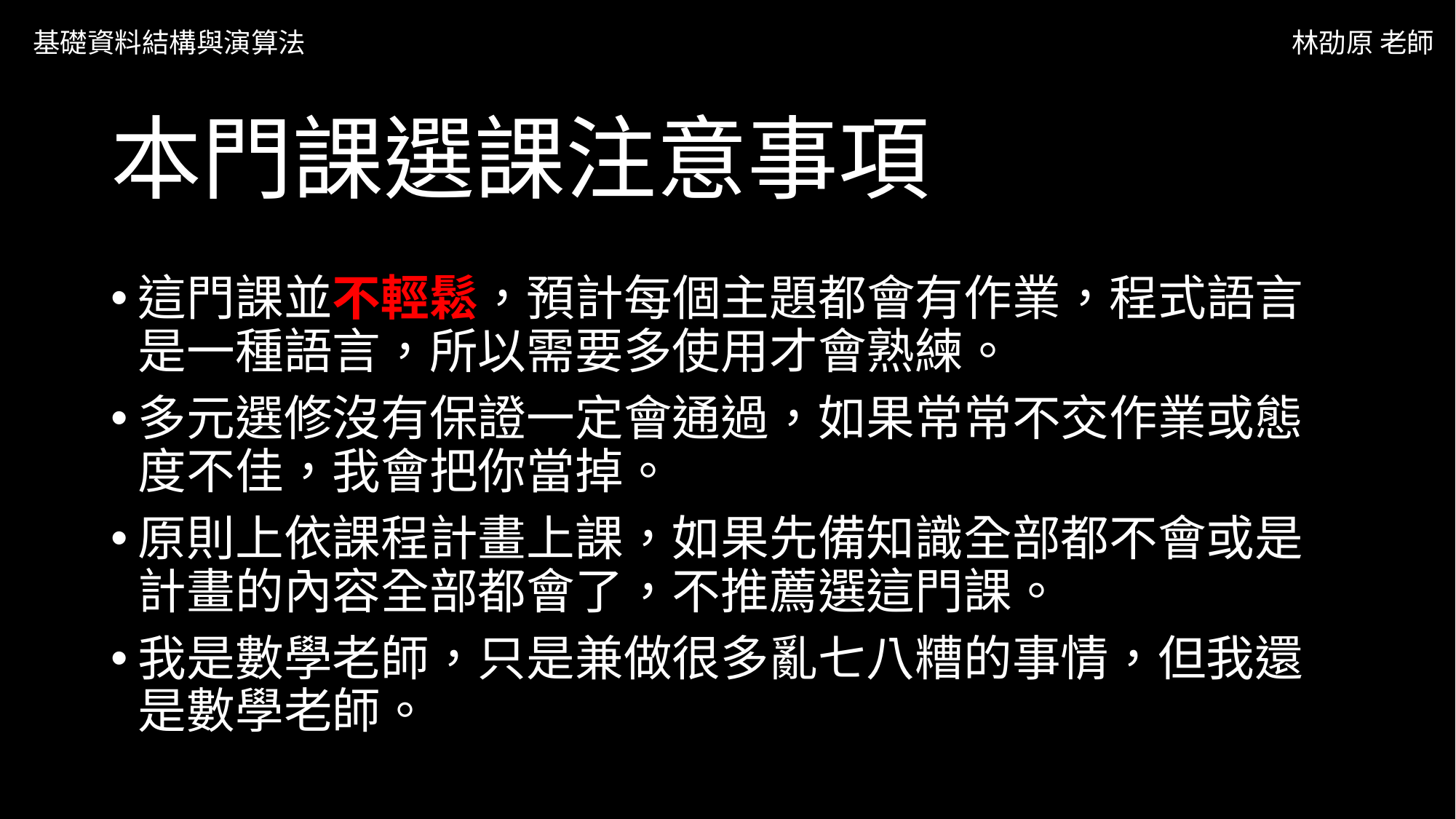

基礎資料結構與演算法
林劭原 老師
# 本門課選課注意事項
這門課並不輕鬆，預計每個主題都會有作業，程式語言是一種語言，所以需要多使用才會熟練。
多元選修沒有保證一定會通過，如果常常不交作業或態度不佳，我會把你當掉。
原則上依課程計畫上課，如果先備知識全部都不會或是計畫的內容全部都會了，不推薦選這門課。
我是數學老師，只是兼做很多亂七八糟的事情，但我還是數學老師。